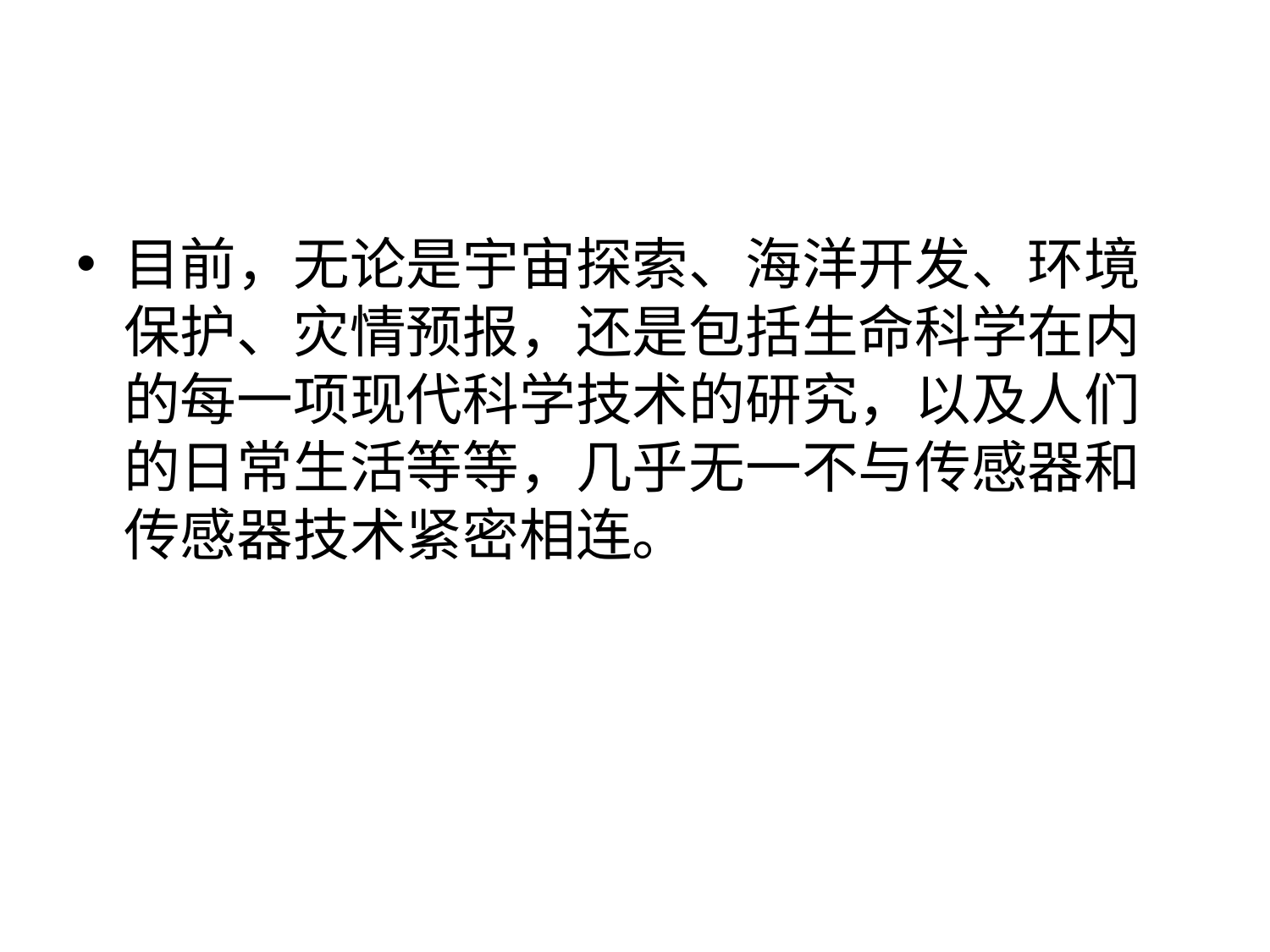

目前，无论是宇宙探索、海洋开发、环境保护、灾情预报，还是包括生命科学在内的每一项现代科学技术的研究，以及人们的日常生活等等，几乎无一不与传感器和传感器技术紧密相连。